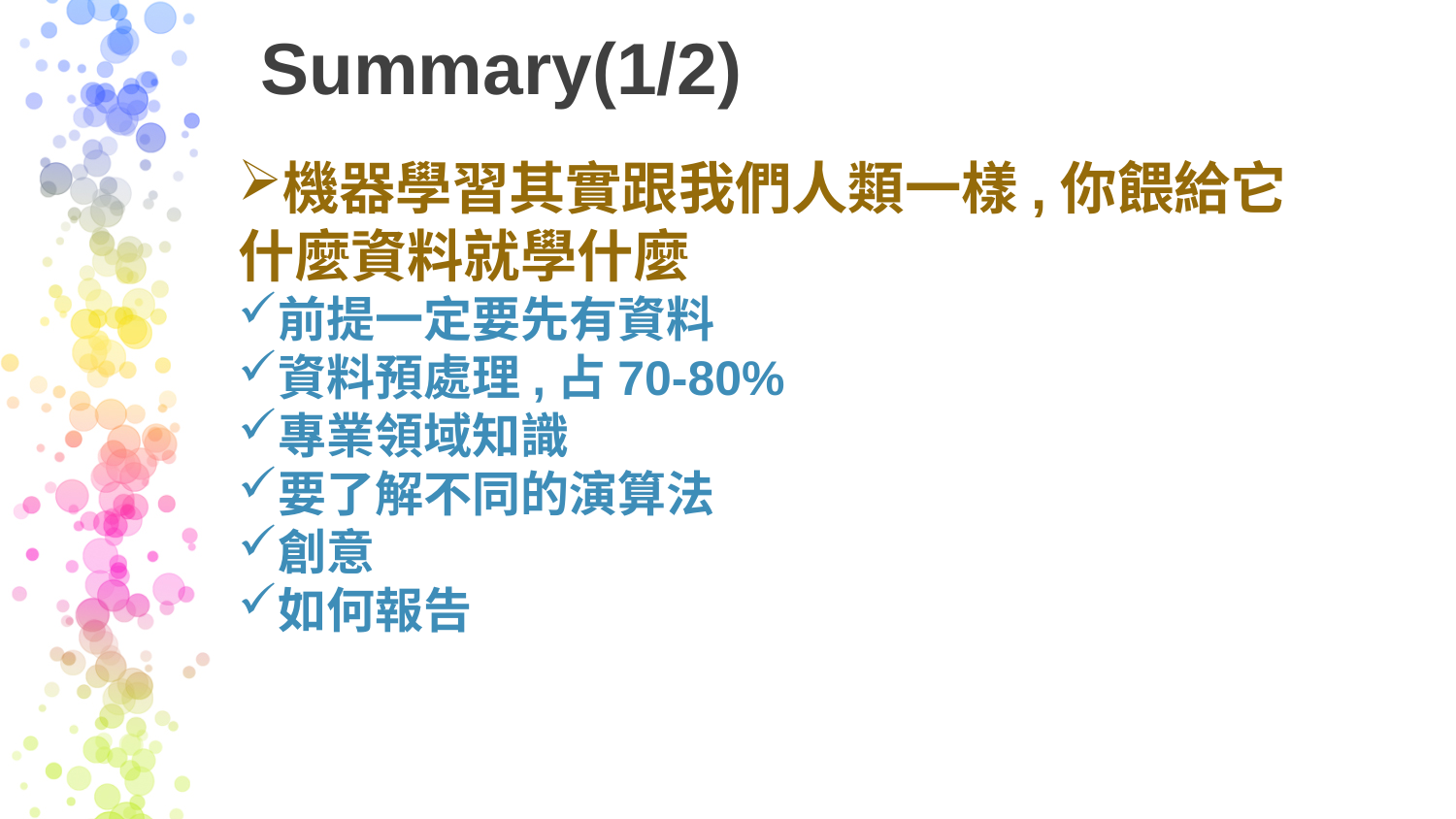

# Summary(1/2)
機器學習其實跟我們人類一樣,你餵給它什麼資料就學什麼
前提一定要先有資料
資料預處理,占70-80%
專業領域知識
要了解不同的演算法
創意
如何報告